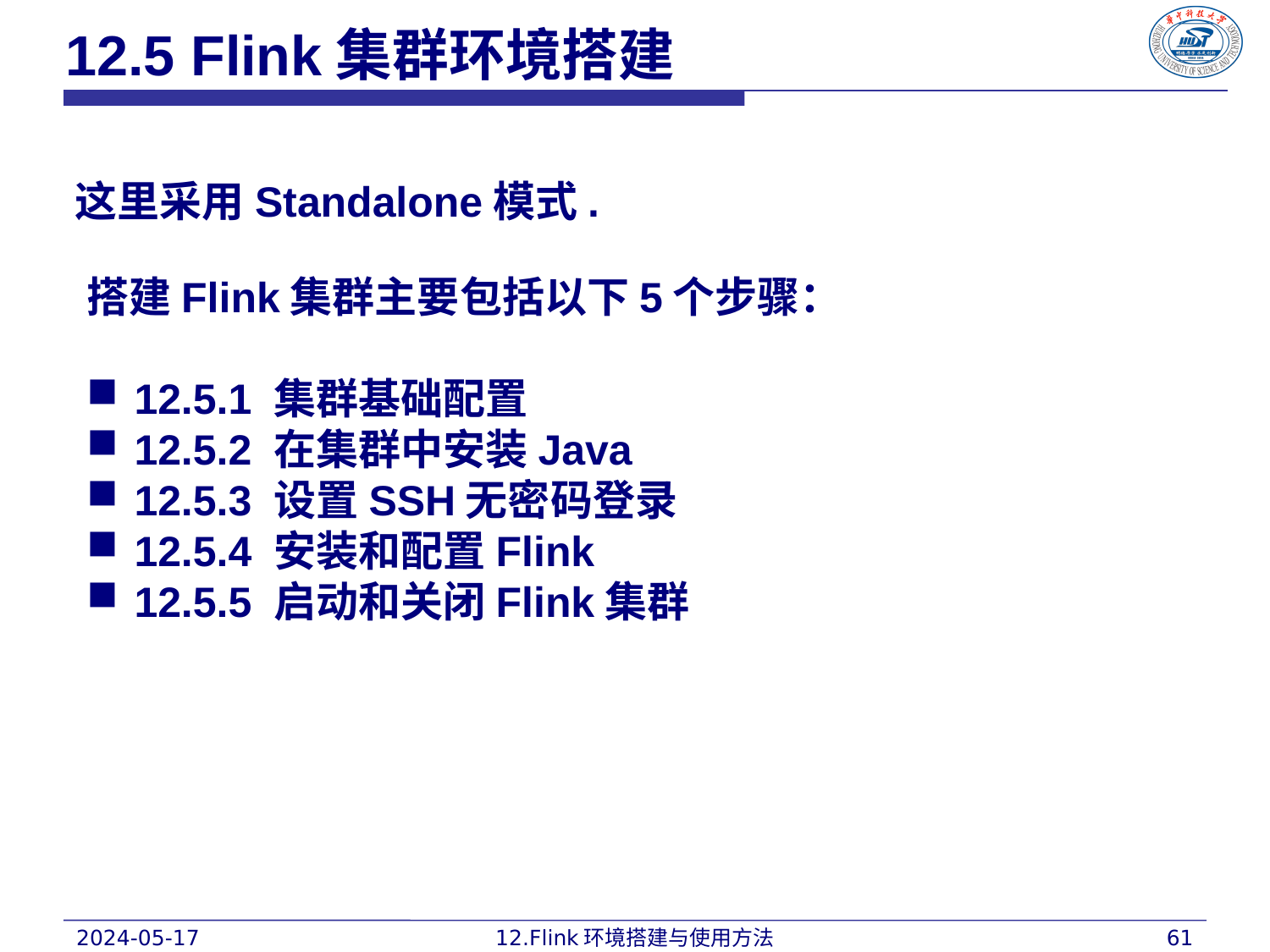

12.5 Flink集群环境搭建
这里采用Standalone模式.
搭建Flink集群主要包括以下5个步骤：

12.5.1 集群基础配置
12.5.2 在集群中安装Java
12.5.3 设置SSH无密码登录
12.5.4 安装和配置Flink
12.5.5 启动和关闭Flink集群
2024-05-17
12.Flink环境搭建与使用方法
61